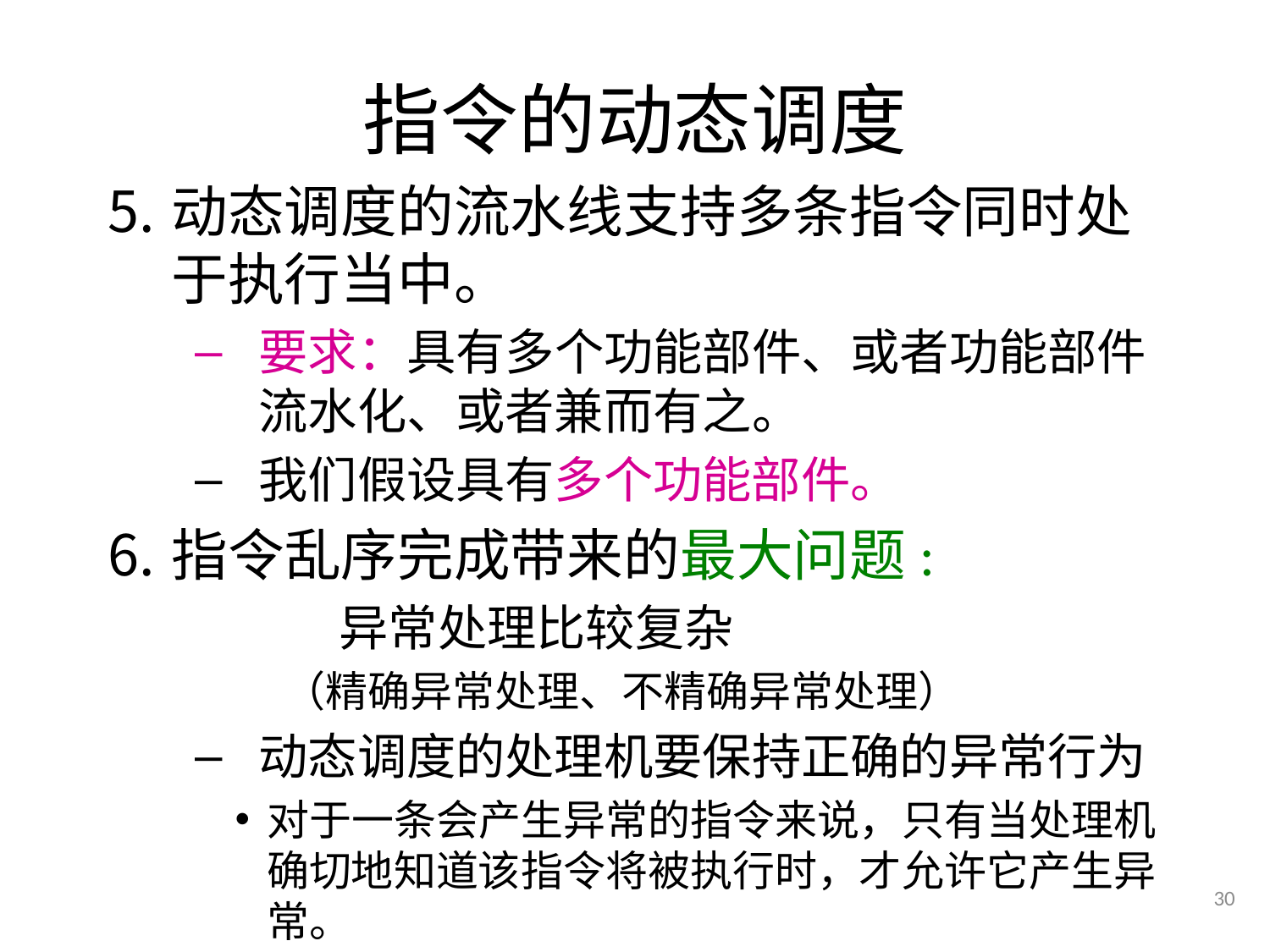

# 指令的动态调度
动态调度的流水线支持多条指令同时处于执行当中。
要求：具有多个功能部件、或者功能部件流水化、或者兼而有之。
我们假设具有多个功能部件。
指令乱序完成带来的最大问题:
            异常处理比较复杂
    （精确异常处理、不精确异常处理）
动态调度的处理机要保持正确的异常行为
对于一条会产生异常的指令来说，只有当处理机确切地知道该指令将被执行时，才允许它产生异常。
30